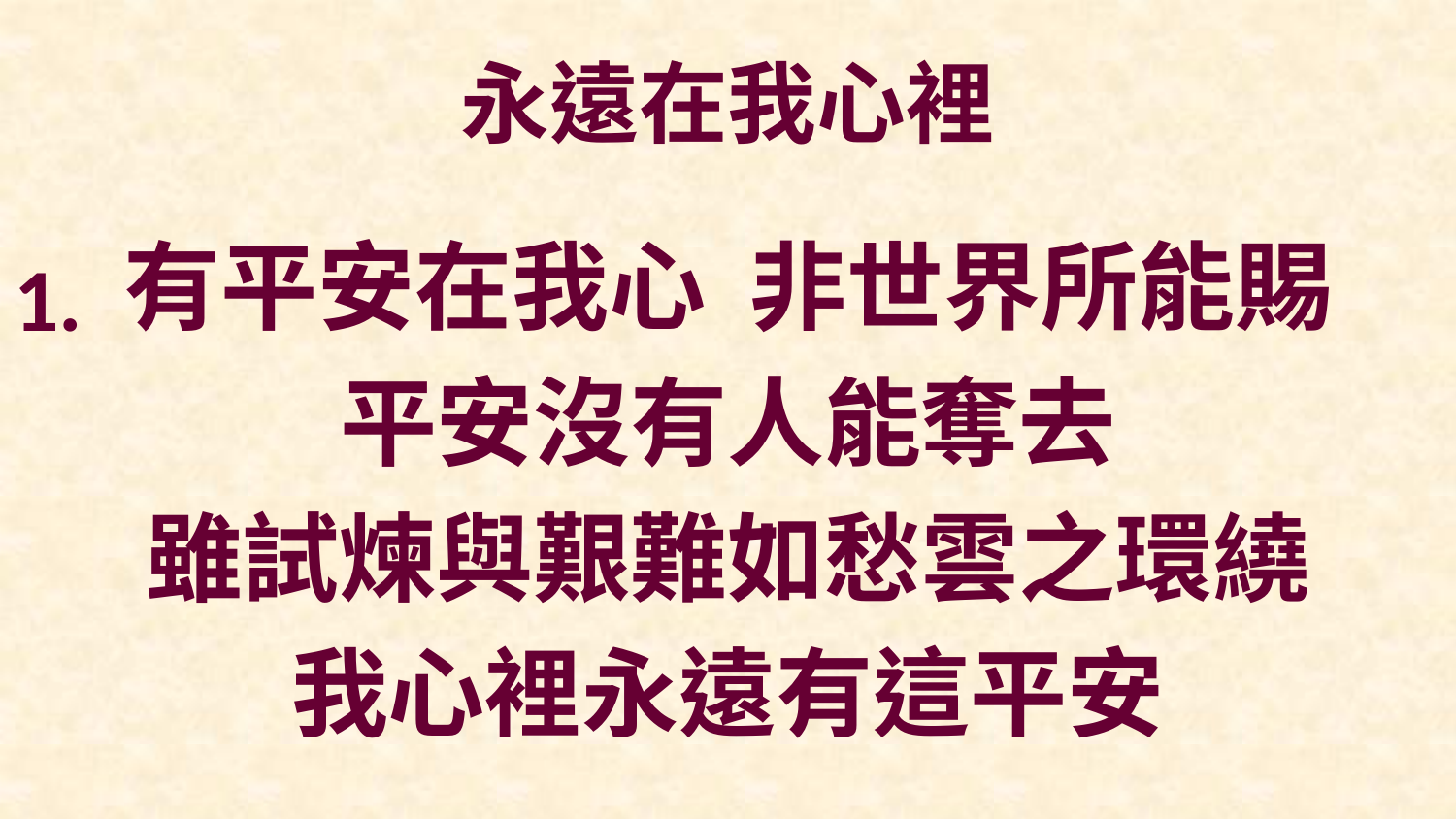

# 永遠在我心裡
有平安在我心  非世界所能賜
平安沒有人能奪去
雖試煉與艱難如愁雲之環繞
我心裡永遠有這平安
1.